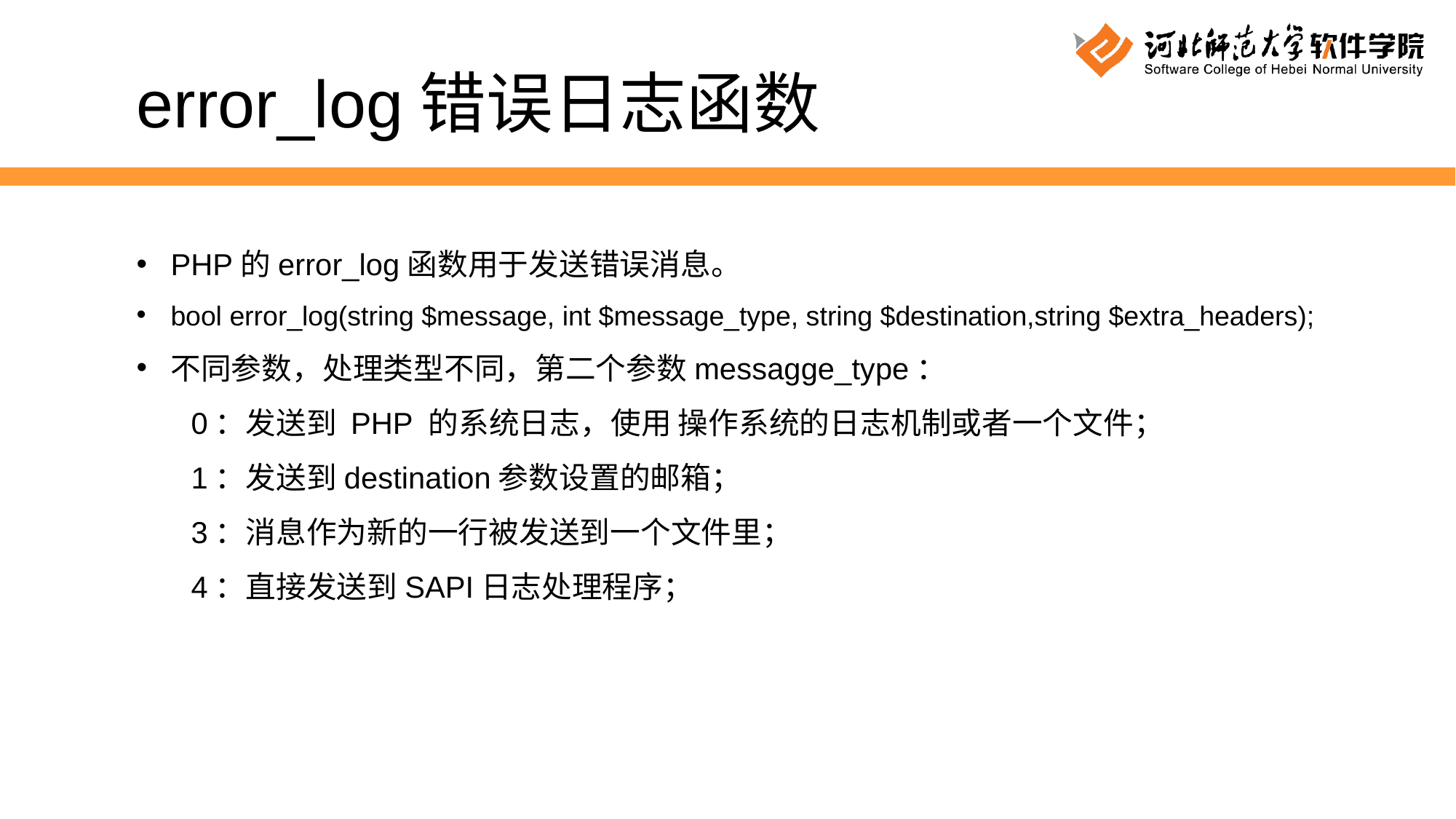

error_log错误日志函数
PHP的error_log函数用于发送错误消息。
bool error_log(string $message, int $message_type, string $destination,string $extra_headers);
不同参数，处理类型不同，第二个参数messagge_type：
0：发送到 PHP 的系统日志，使用 操作系统的日志机制或者一个文件；
1：发送到destination参数设置的邮箱；
3：消息作为新的一行被发送到一个文件里；
4：直接发送到SAPI日志处理程序；